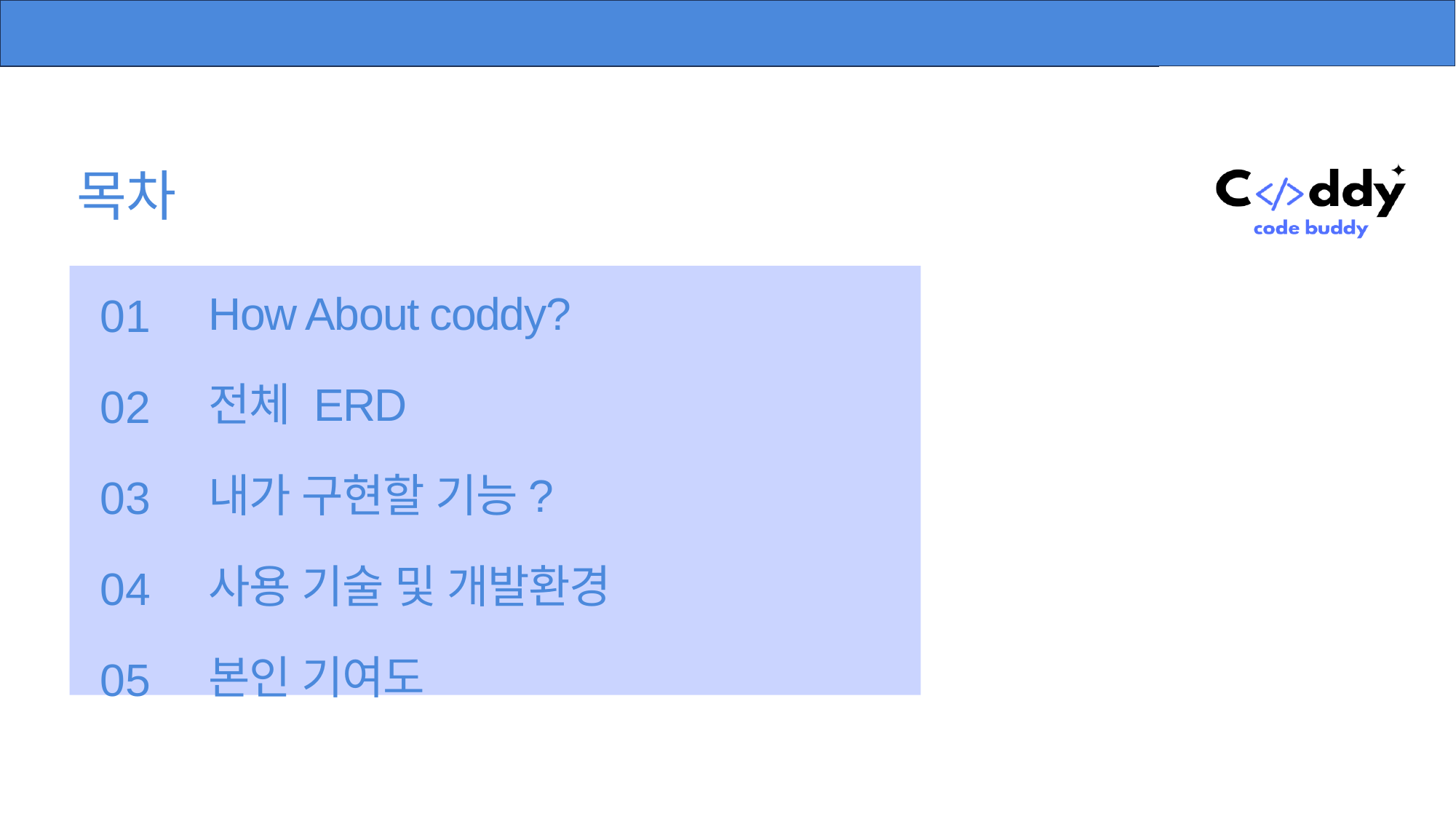

목차
How About coddy?
전체 ERD
내가 구현할 기능?
사용 기술 및 개발환경
본인 기여도
01
02
03
04
05